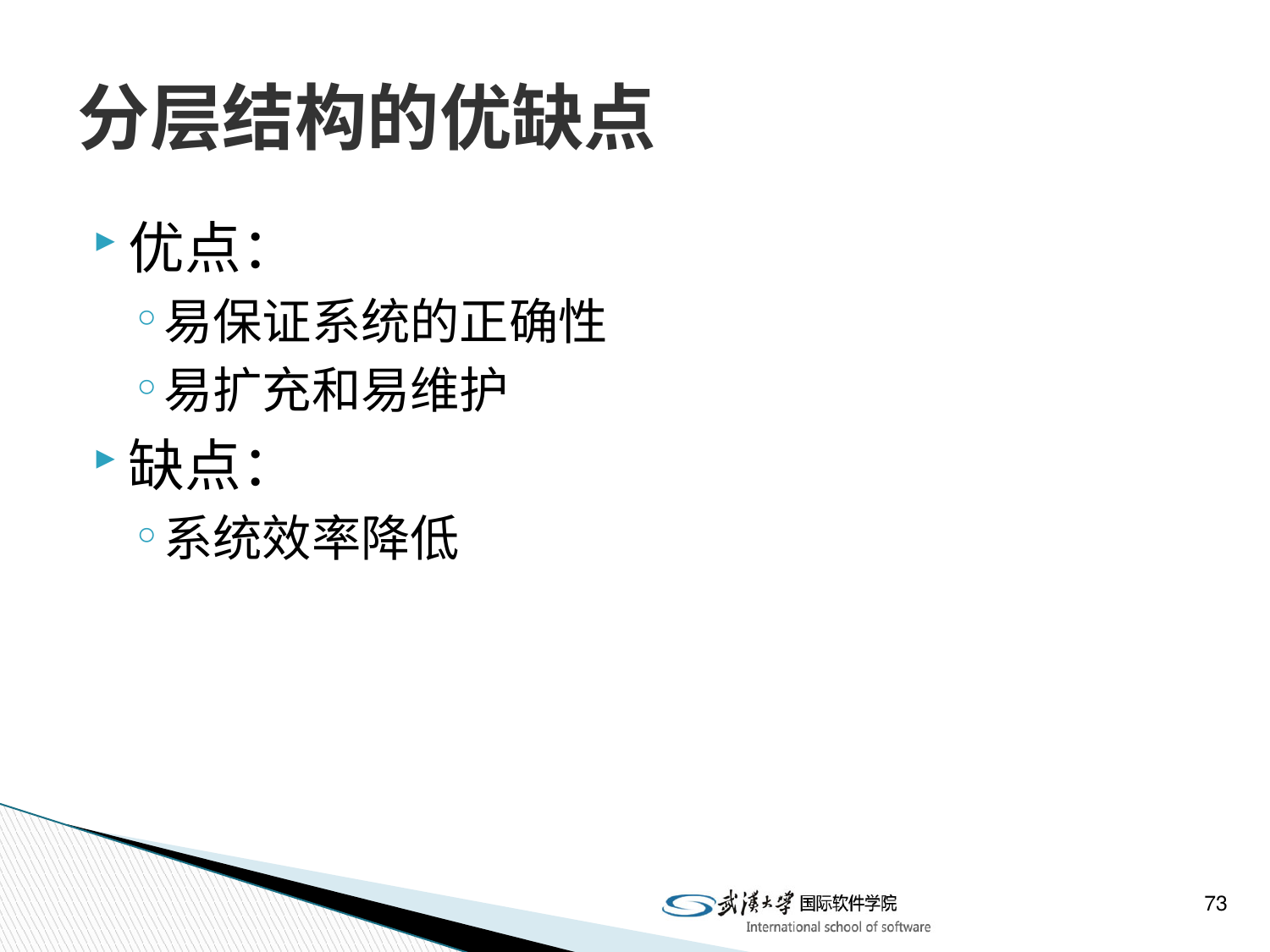

# 分层结构的优缺点
优点：
易保证系统的正确性
易扩充和易维护
缺点：
系统效率降低